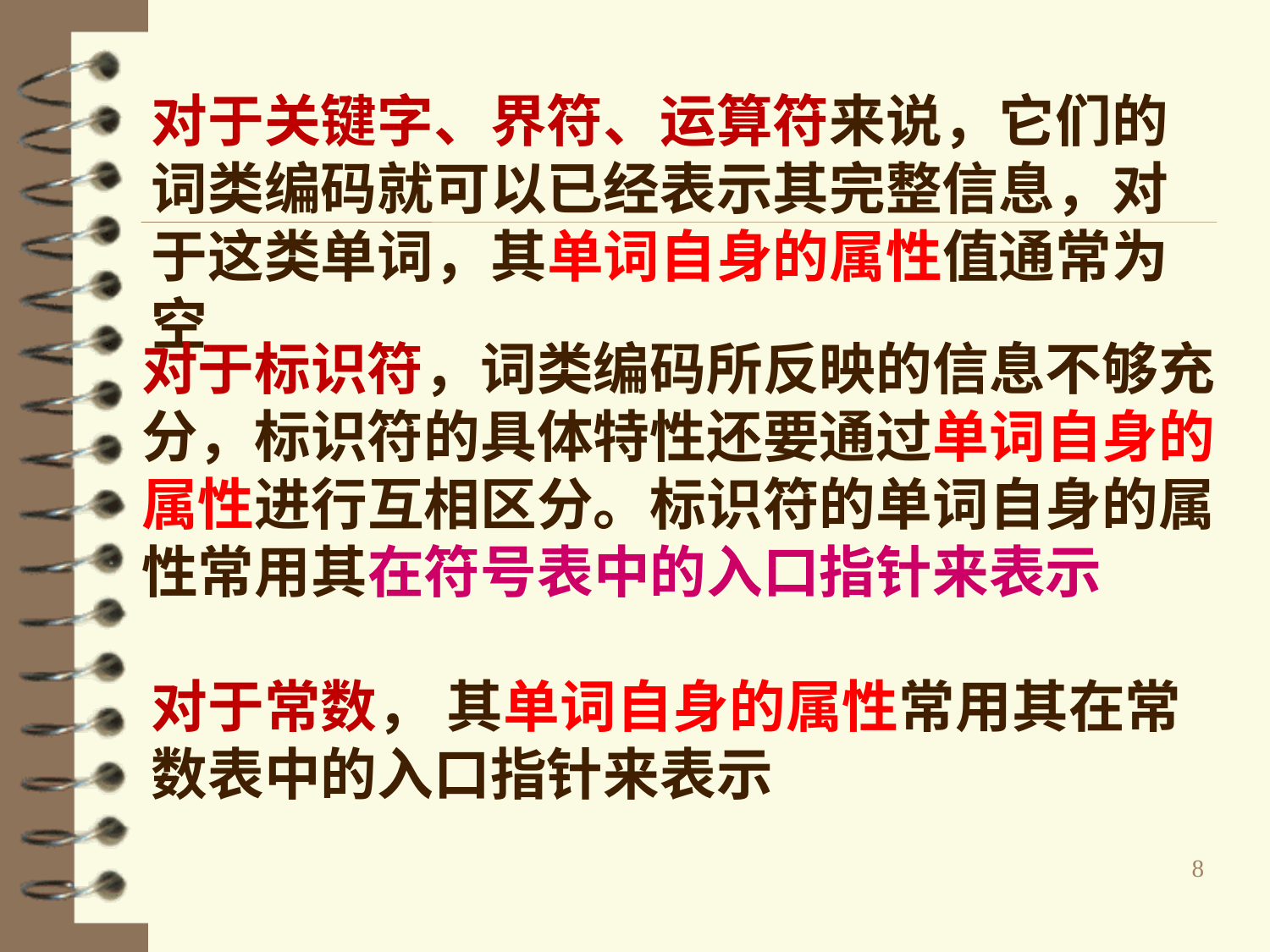

对于关键字、界符、运算符来说，它们的词类编码就可以已经表示其完整信息，对于这类单词，其单词自身的属性值通常为空
对于标识符，词类编码所反映的信息不够充分，标识符的具体特性还要通过单词自身的属性进行互相区分。标识符的单词自身的属性常用其在符号表中的入口指针来表示
对于常数， 其单词自身的属性常用其在常数表中的入口指针来表示
8